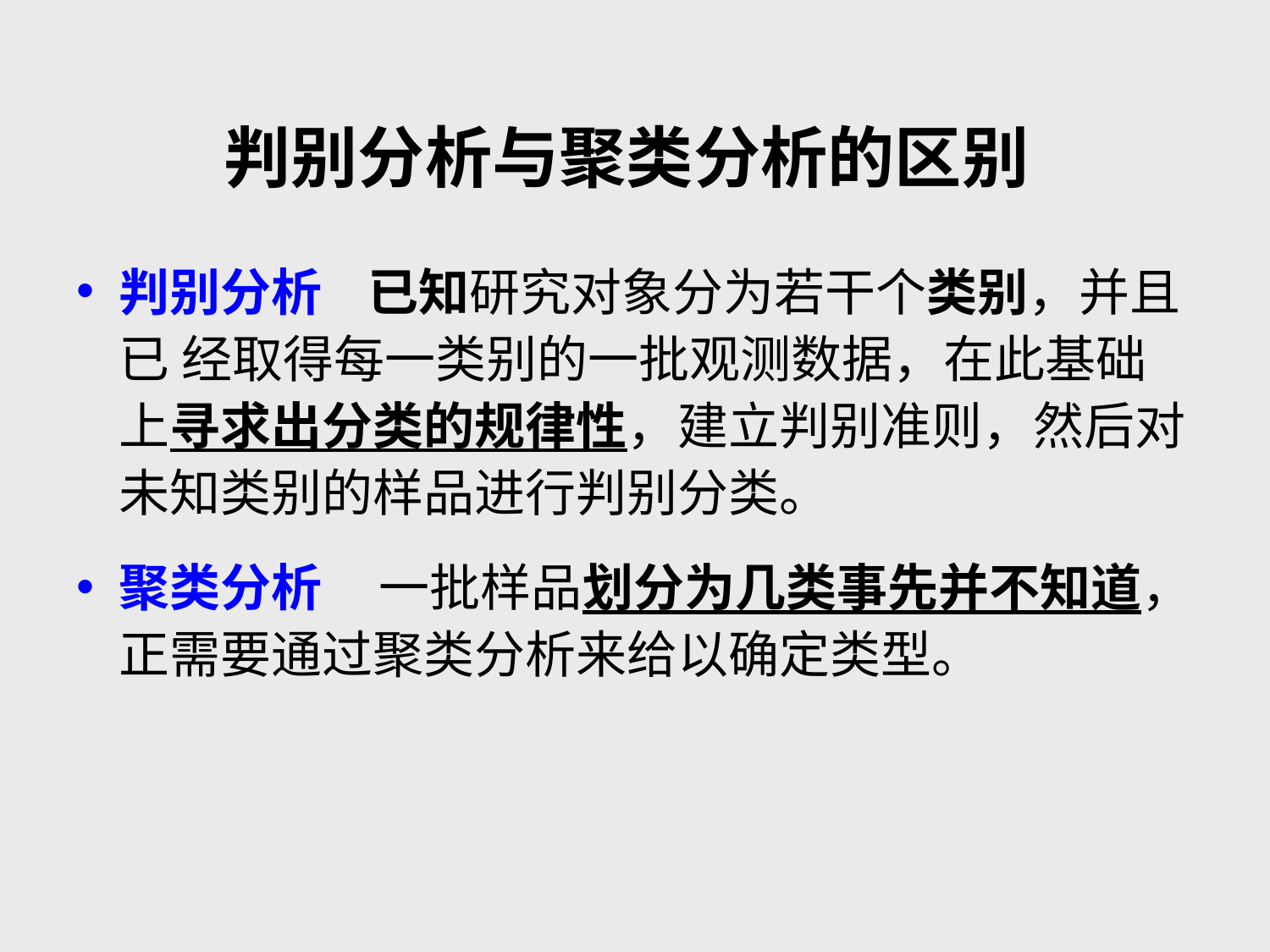

# 判别分析与聚类分析的区别
判别分析    已知研究对象分为若干个类别，并且已 经取得每一类别的一批观测数据，在此基础上寻求出分类的规律性，建立判别准则，然后对未知类别的样品进行判别分类。
聚类分析     一批样品划分为几类事先并不知道，正需要通过聚类分析来给以确定类型。